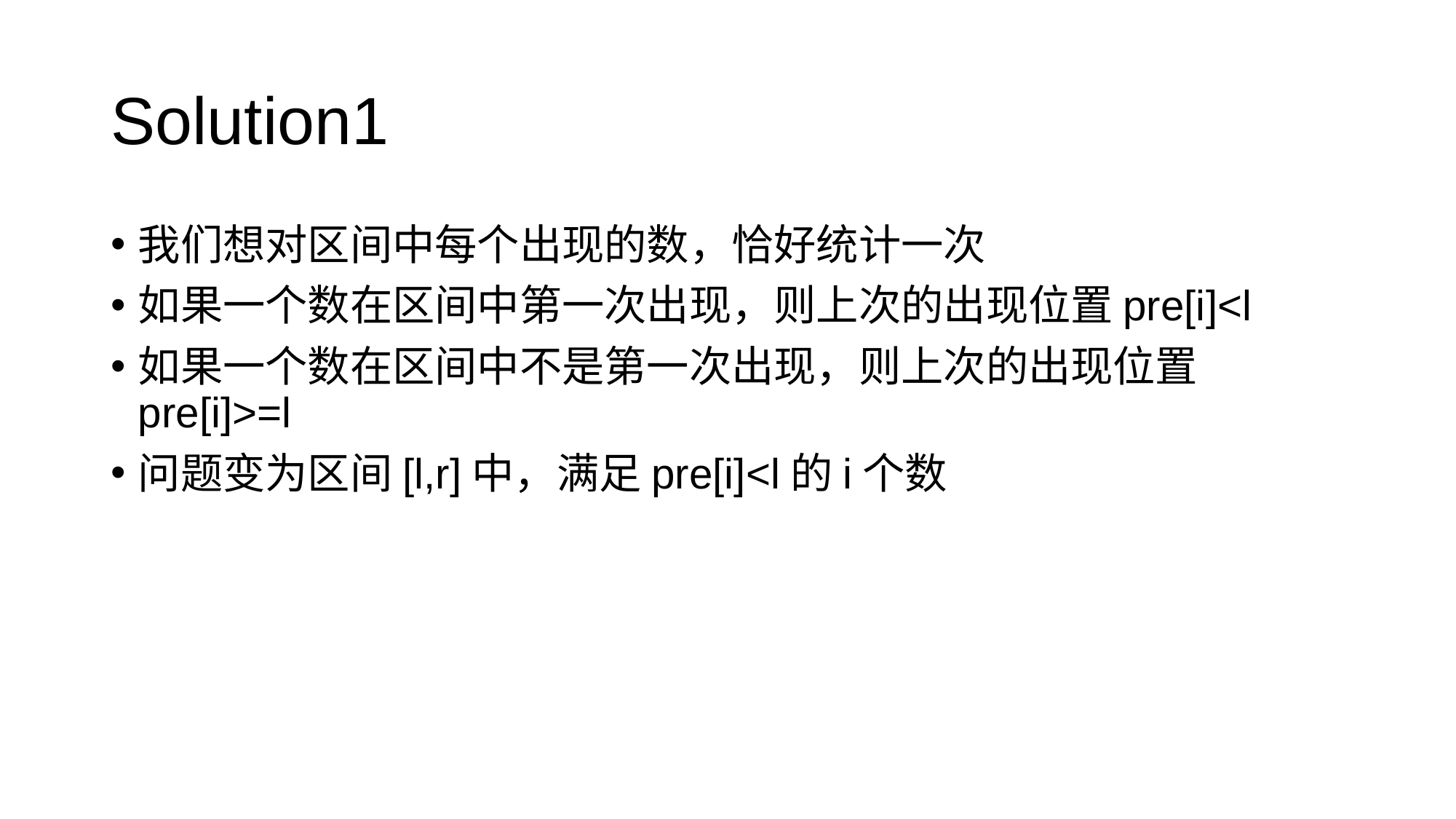

# Solution1
我们想对区间中每个出现的数，恰好统计一次
如果一个数在区间中第一次出现，则上次的出现位置pre[i]<l
如果一个数在区间中不是第一次出现，则上次的出现位置pre[i]>=l
问题变为区间[l,r]中，满足pre[i]<l的i个数